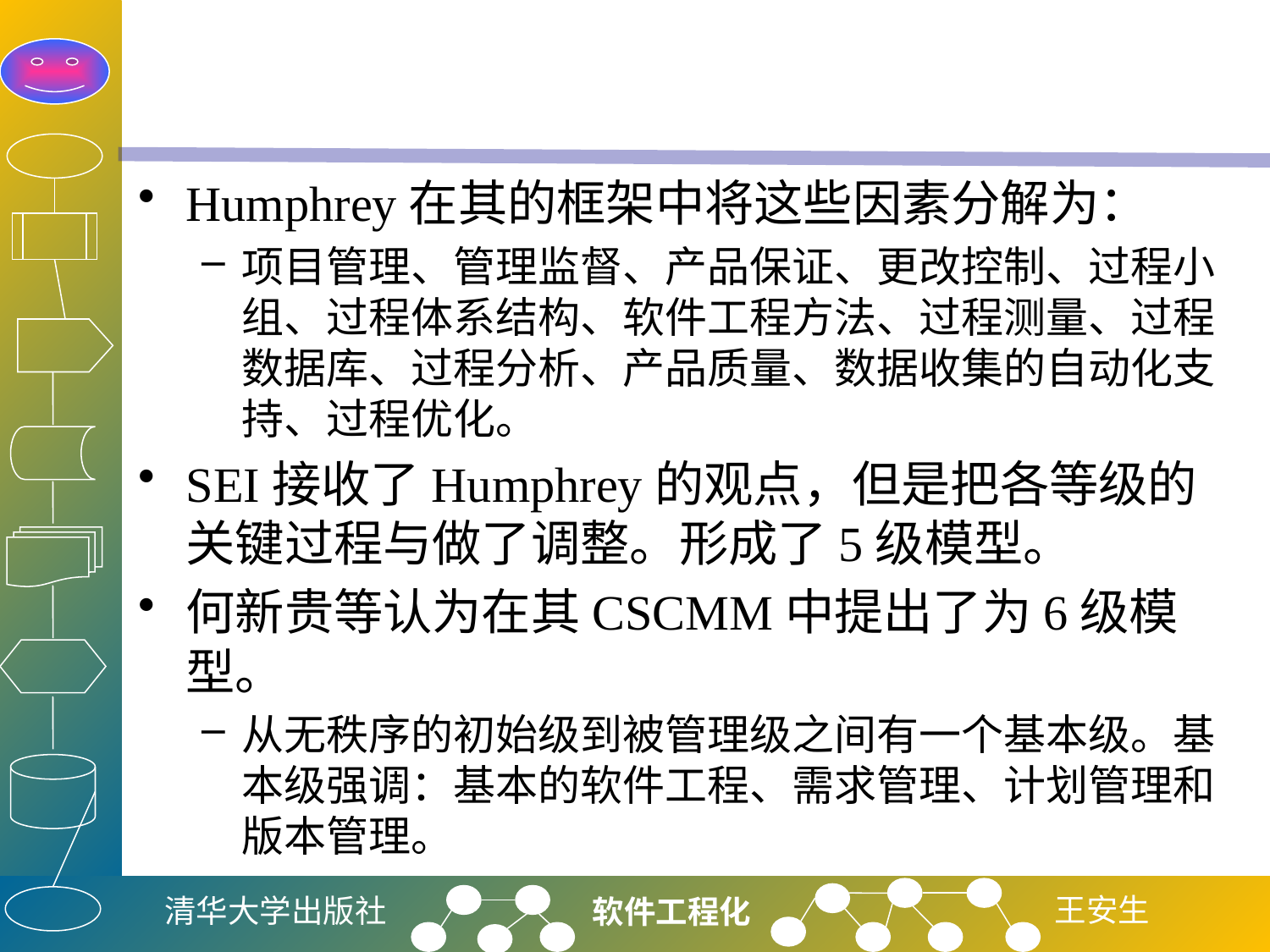

#
Humphrey在其的框架中将这些因素分解为：
项目管理、管理监督、产品保证、更改控制、过程小组、过程体系结构、软件工程方法、过程测量、过程数据库、过程分析、产品质量、数据收集的自动化支持、过程优化。
SEI接收了Humphrey的观点，但是把各等级的关键过程与做了调整。形成了5级模型。
何新贵等认为在其CSCMM中提出了为6级模型。
从无秩序的初始级到被管理级之间有一个基本级。基本级强调：基本的软件工程、需求管理、计划管理和版本管理。